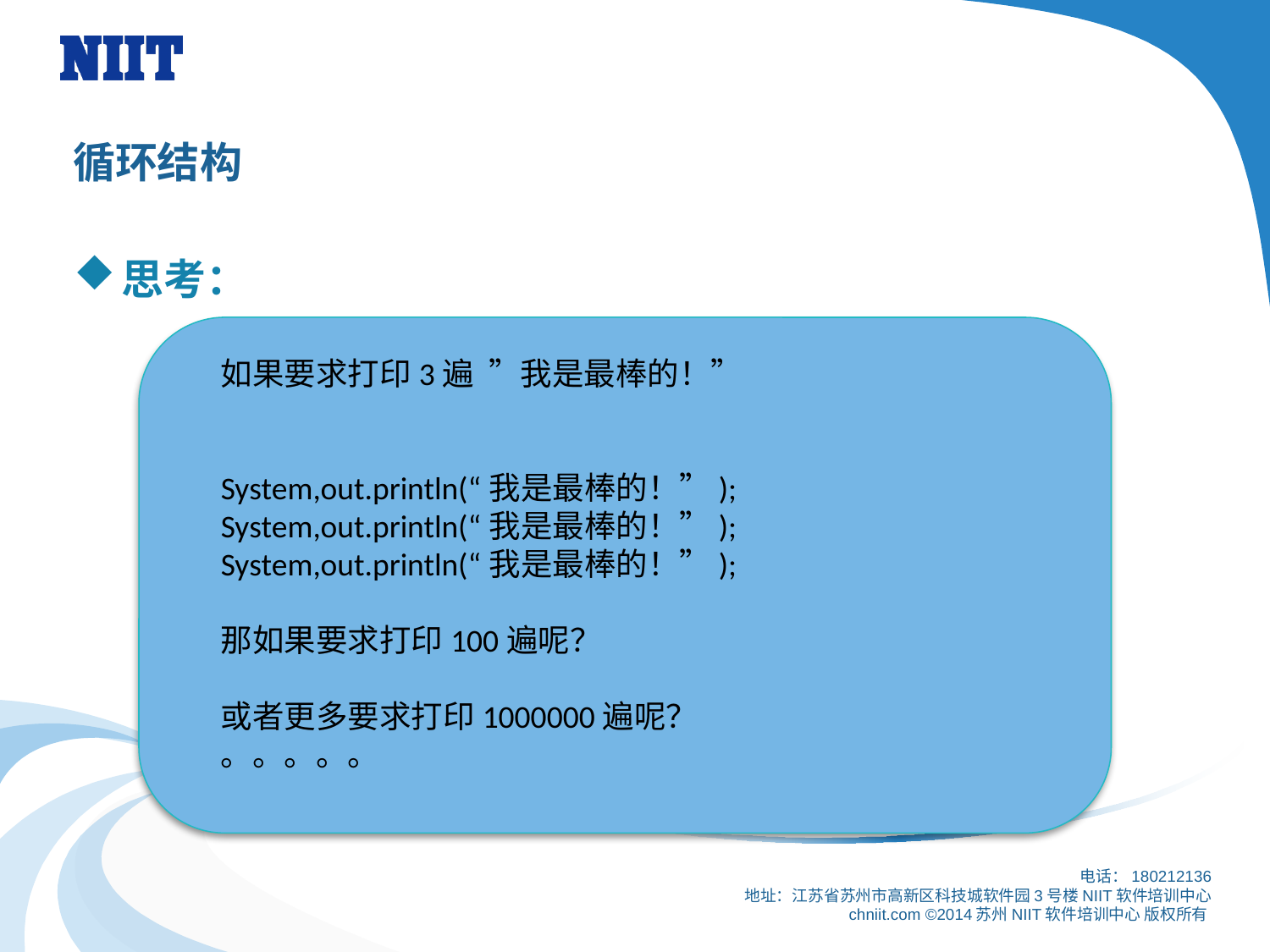

# 循环结构
思考：

如果要求打印3遍  ”我是最棒的！”

System,out.println(“我是最棒的！”);
System,out.println(“我是最棒的！”);
System,out.println(“我是最棒的！”);

那如果要求打印100遍呢？

或者更多要求打印1000000遍呢？
。。。。。